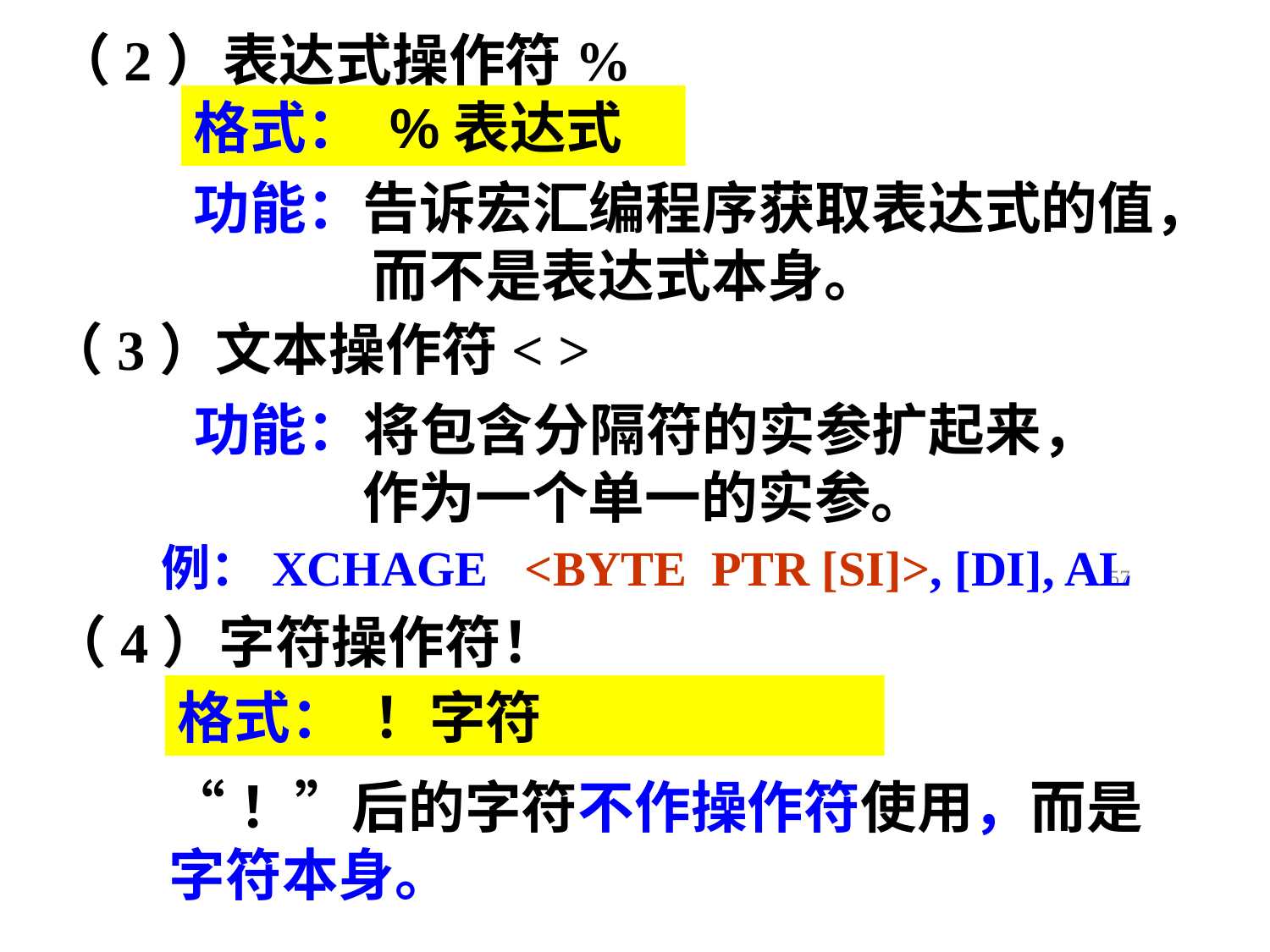

（2）表达式操作符%
格式： %表达式
功能：告诉宏汇编程序获取表达式的值，   	    而不是表达式本身。
（3）文本操作符< >
功能：将包含分隔符的实参扩起来，
            作为一个单一的实参。
例：XCHAGE   <BYTE  PTR [SI]>, [DI], AL
57
57
（4）字符操作符！
格式：  ！字符
“！”后的字符不作操作符使用，而是
字符本身。